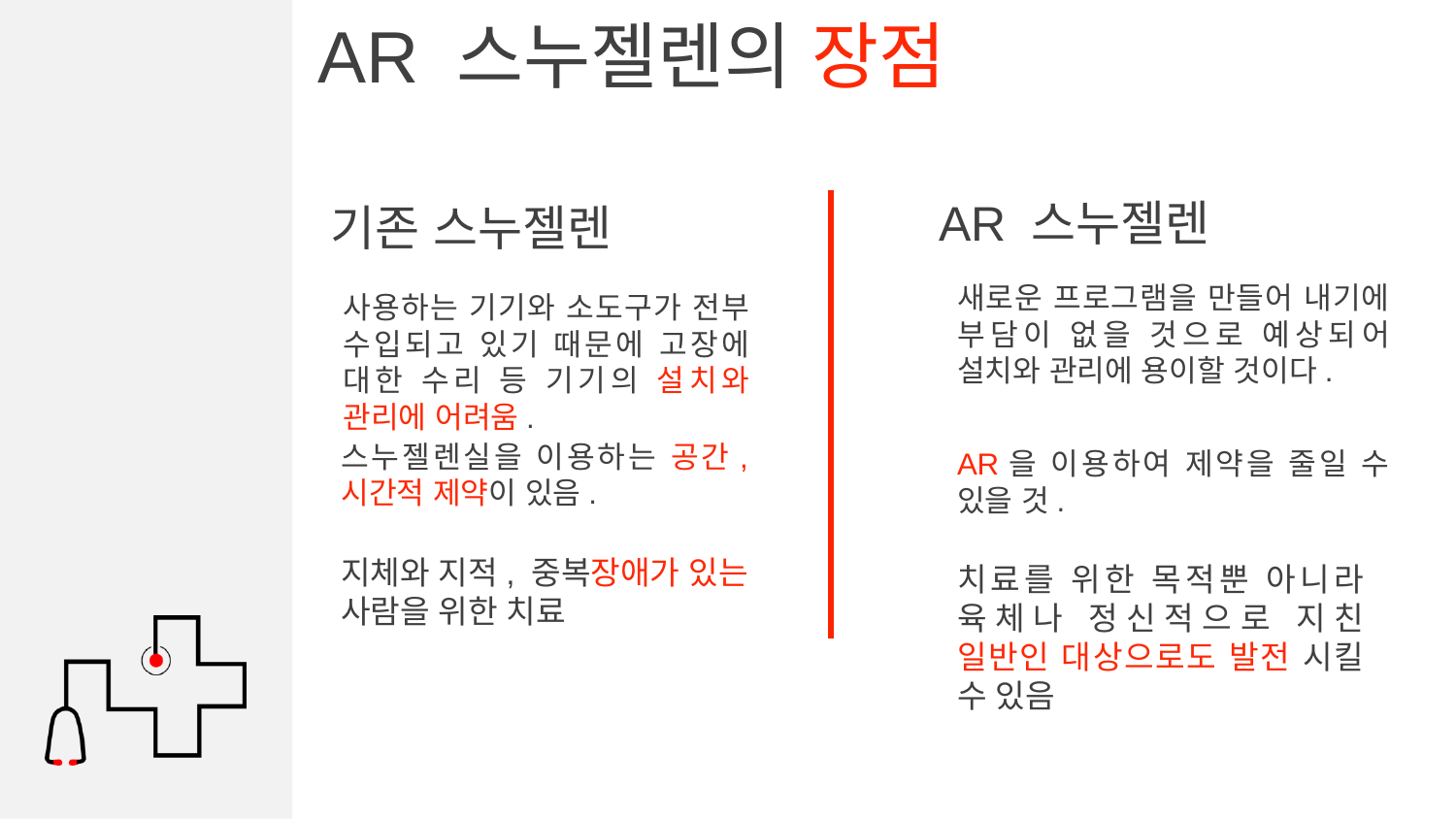

AR 스누젤렌의 장점
AR 스누젤렌
기존 스누젤렌
사용하는 기기와 소도구가 전부 수입되고 있기 때문에 고장에 대한 수리 등 기기의 설치와 관리에 어려움.
스누젤렌실을 이용하는 공간, 시간적 제약이 있음.
지체와 지적, 중복장애가 있는 사람을 위한 치료
새로운 프로그램을 만들어 내기에 부담이 없을 것으로 예상되어 설치와 관리에 용이할 것이다.
AR을 이용하여 제약을 줄일 수 있을 것.
치료를 위한 목적뿐 아니라 육체나 정신적으로 지친 일반인 대상으로도 발전 시킬 수 있음